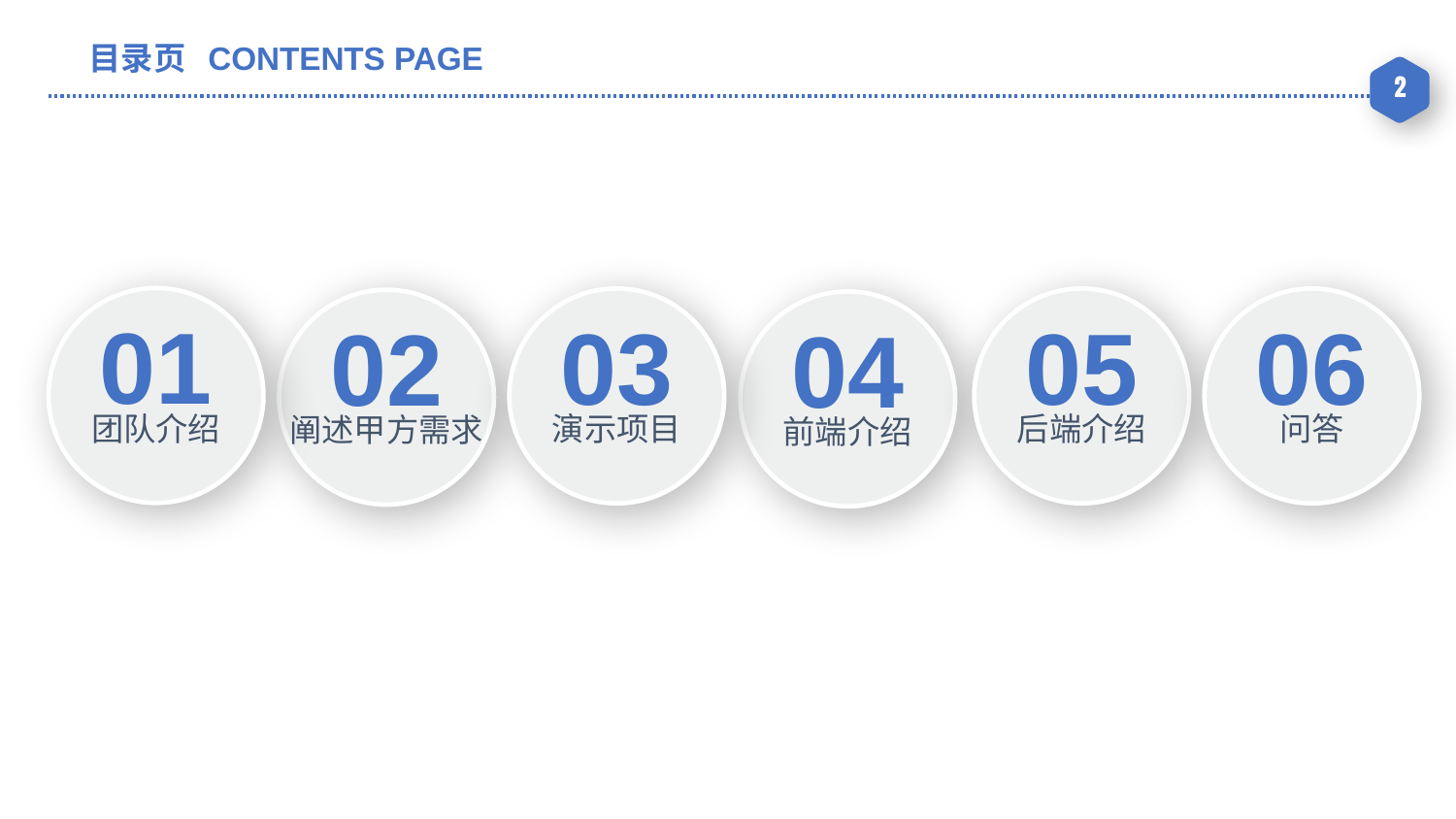

目录页  CONTENTS PAGE
问答

06
问答
阐述甲方需求

02
阐述甲方需求

01
团队介绍

03
演示项目

05
后端介绍

04
前端介绍